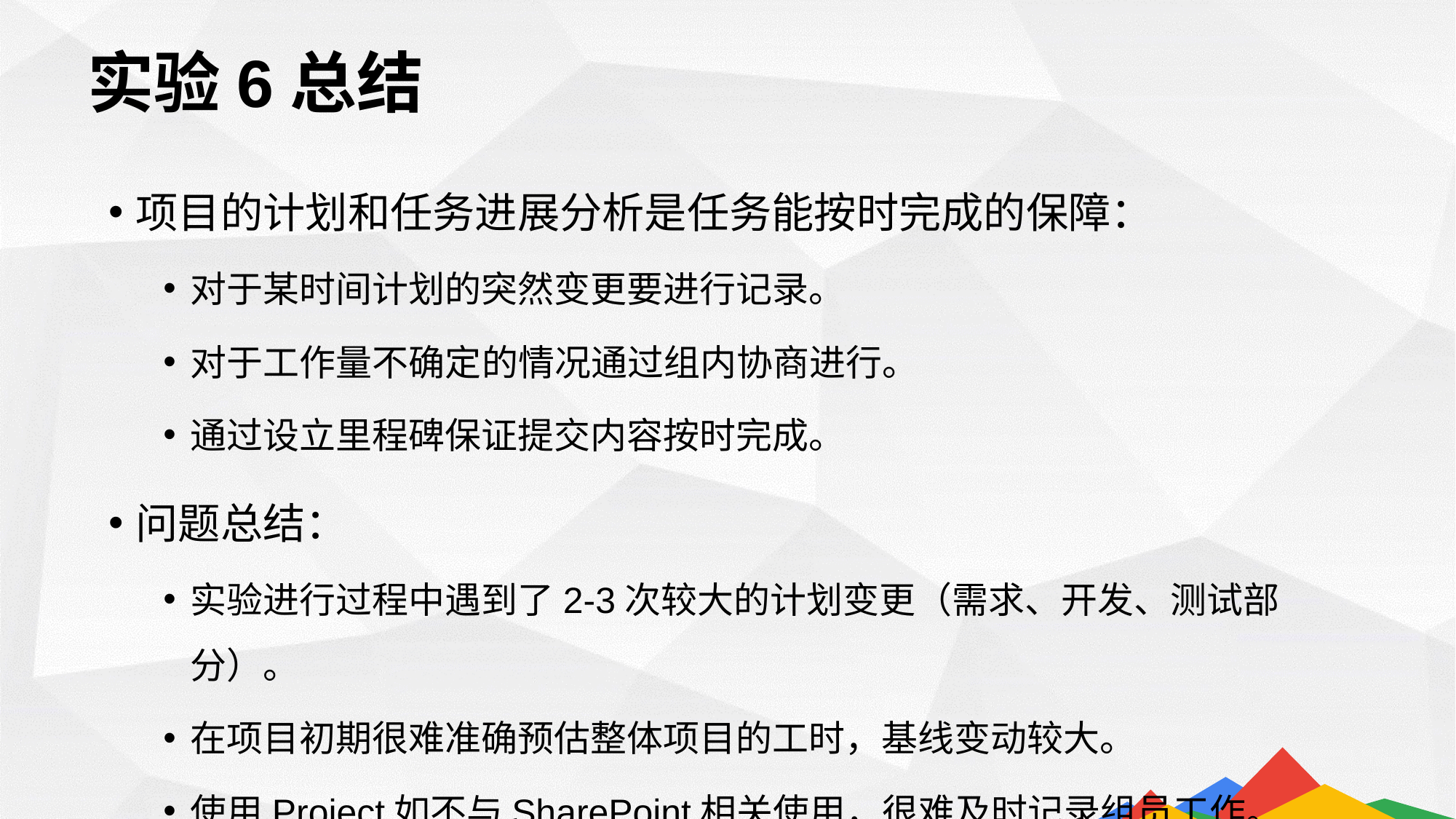

实验6总结
项目的计划和任务进展分析是任务能按时完成的保障：
对于某时间计划的突然变更要进行记录。
对于工作量不确定的情况通过组内协商进行。
通过设立里程碑保证提交内容按时完成。
问题总结：
实验进行过程中遇到了2-3次较大的计划变更（需求、开发、测试部分）。
在项目初期很难准确预估整体项目的工时，基线变动较大。
使用Project如不与SharePoint相关使用，很难及时记录组员工作。